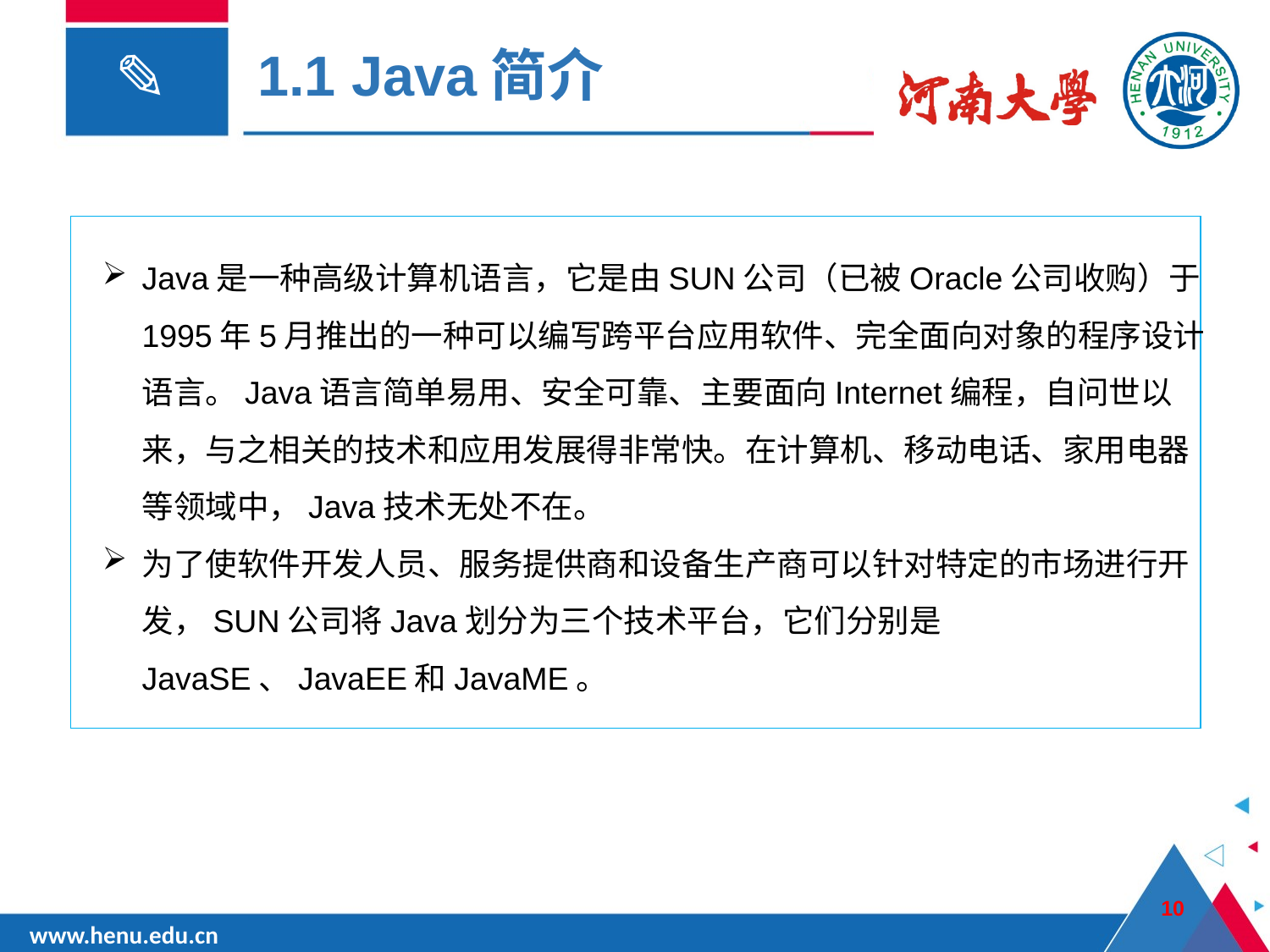

1.1 Java简介

Java是一种高级计算机语言，它是由SUN公司（已被Oracle公司收购）于1995年5月推出的一种可以编写跨平台应用软件、完全面向对象的程序设计语言。Java语言简单易用、安全可靠、主要面向Internet编程，自问世以来，与之相关的技术和应用发展得非常快。在计算机、移动电话、家用电器等领域中，Java技术无处不在。
为了使软件开发人员、服务提供商和设备生产商可以针对特定的市场进行开发，SUN公司将Java划分为三个技术平台，它们分别是JavaSE、JavaEE和JavaME。
10